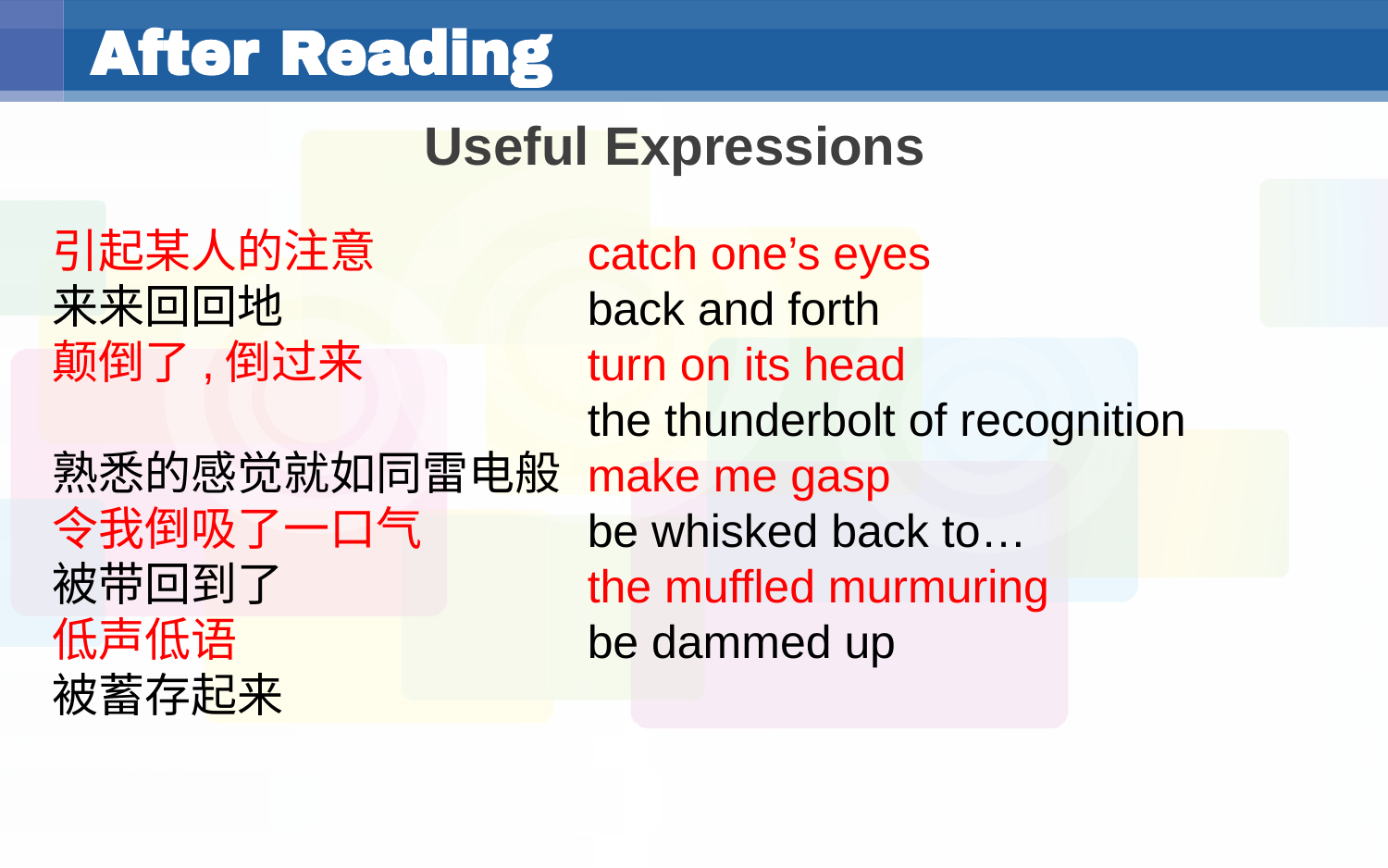

# After Reading
Useful Expressions
引起某人的注意
来来回回地
颠倒了,倒过来
熟悉的感觉就如同雷电般
令我倒吸了一口气
被带回到了
低声低语
被蓄存起来

catch one’s eyes
back and forth
turn on its head
the thunderbolt of recognition
make me gasp
be whisked back to…
the muffled murmuring
be dammed up